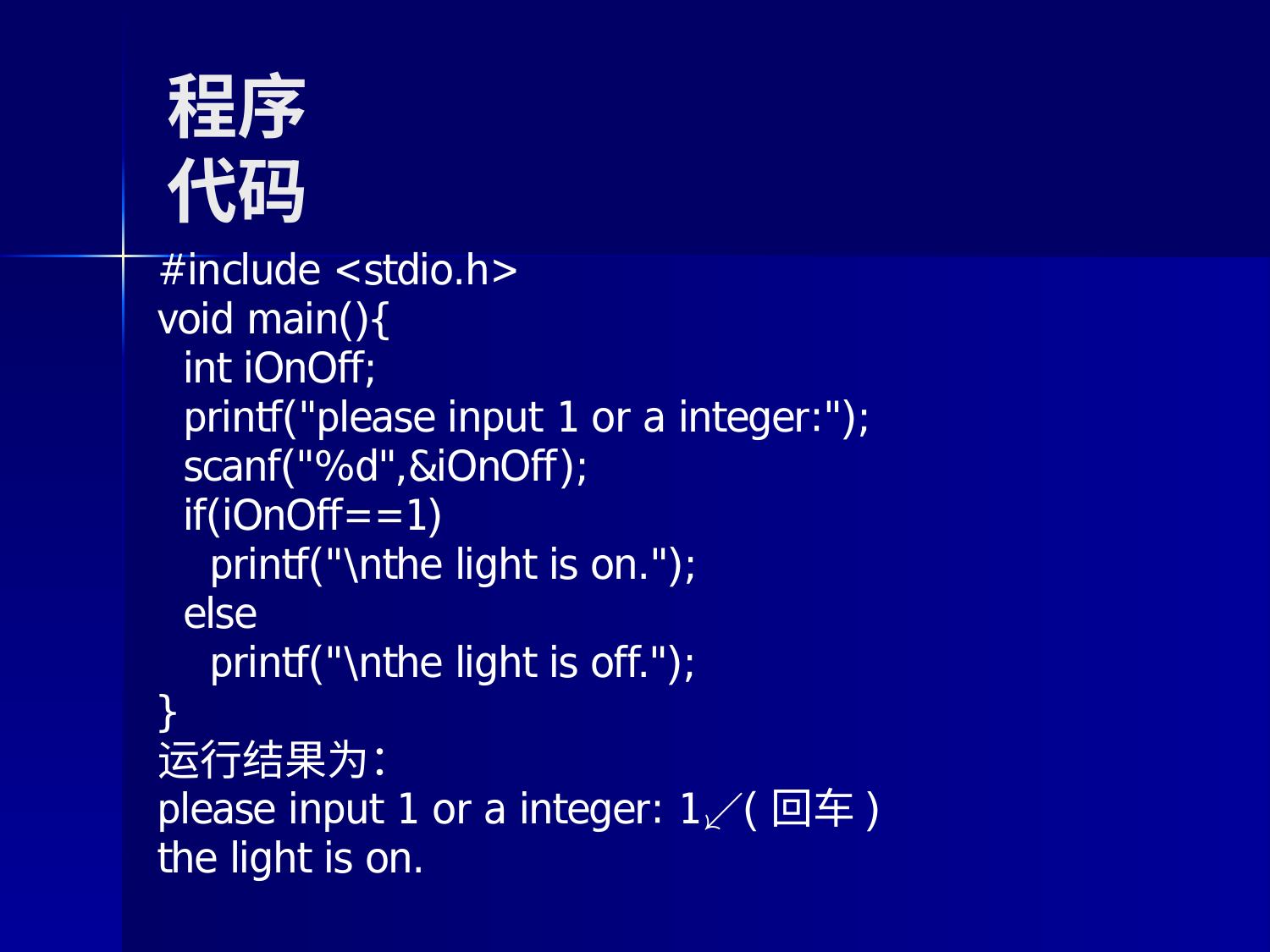

# 程序代码
#include <stdio.h>
void main(){
  int iOnOff;
  printf("please input 1 or a integer:");
  scanf("%d",&iOnOff);
  if(iOnOff==1)
    printf("\nthe light is on.");
  else
    printf("\nthe light is off.");
}
运行结果为：
please input 1 or a integer: 1↙(回车)
the light is on.